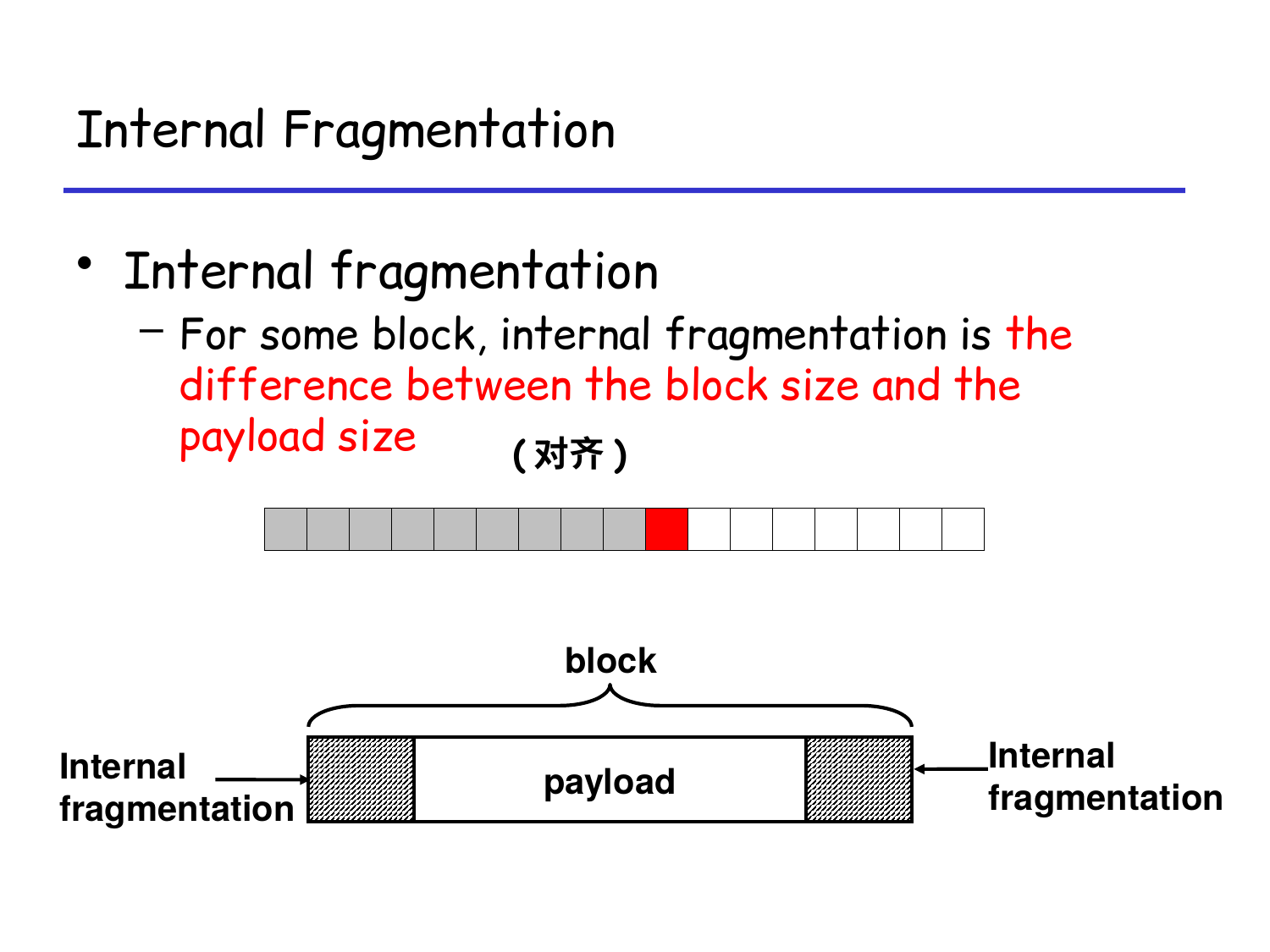

# Internal Fragmentation
Internal fragmentation
For some block, internal fragmentation is the difference between the block size and the payload size
(对齐)

block
Internal
fragmentation
Internal
fragmentation

payload

51